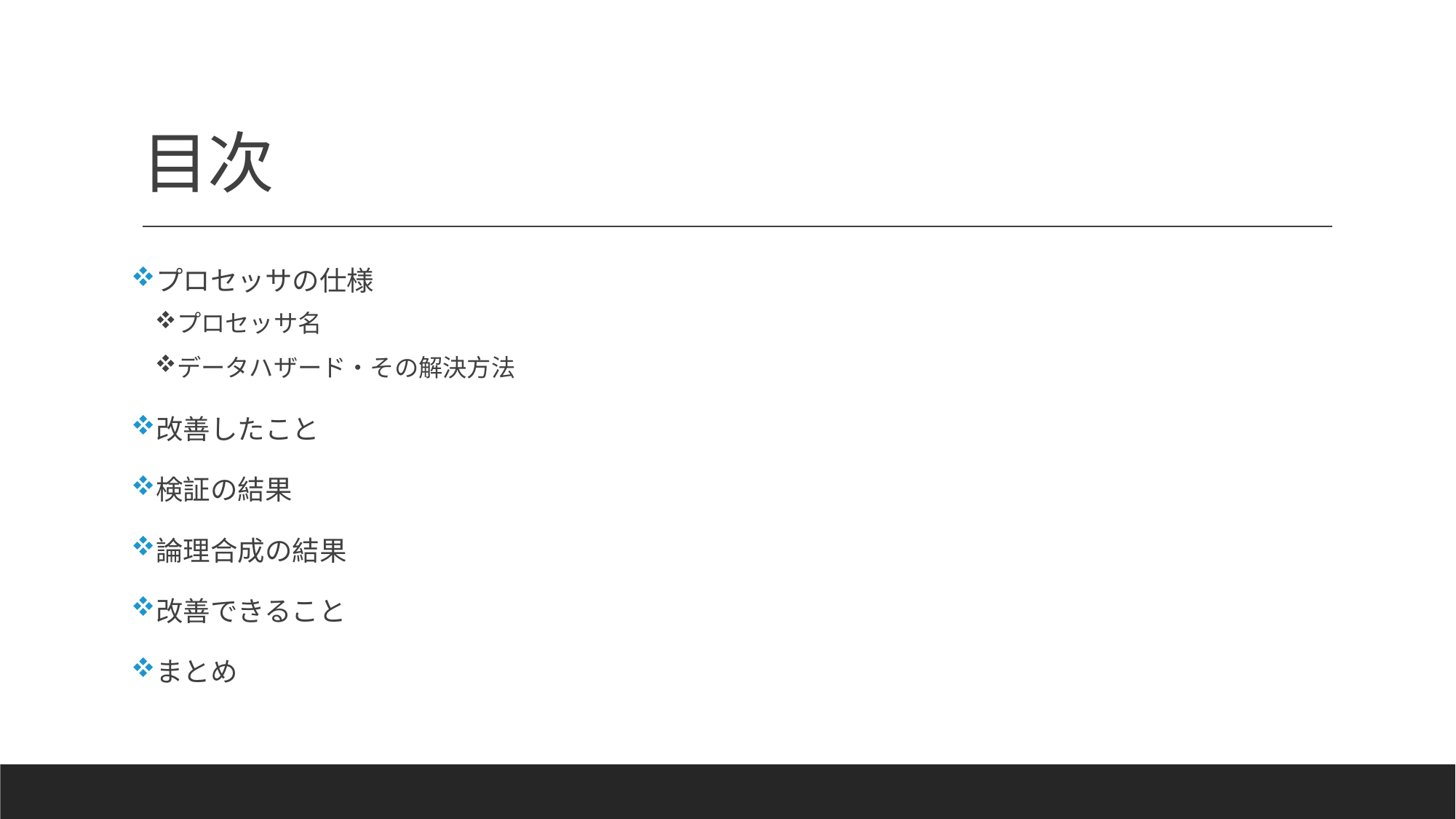

# 目次
プロセッサの仕様
プロセッサ名
データハザード・その解決方法
改善したこと
検証の結果
論理合成の結果
改善できること
まとめ